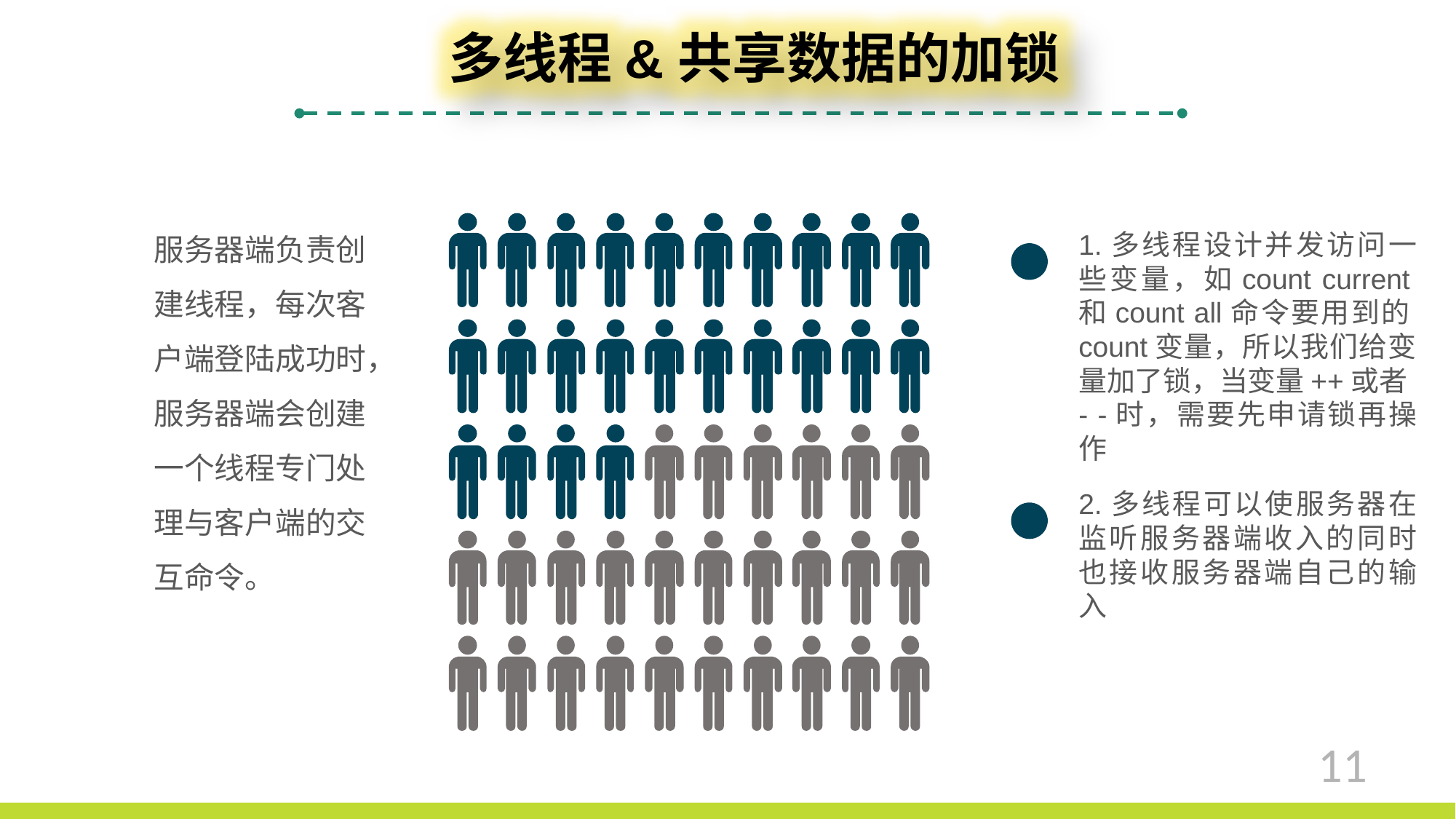

多线程&共享数据的加锁
服务器端负责创建线程，每次客户端登陆成功时，服务器端会创建一个线程专门处理与客户端的交互命令。

1.多线程设计并发访问一些变量，如count current和count all命令要用到的count变量，所以我们给变量加了锁，当变量++或者
- -时，需要先申请锁再操作

2.多线程可以使服务器在监听服务器端收入的同时也接收服务器端自己的输入

11